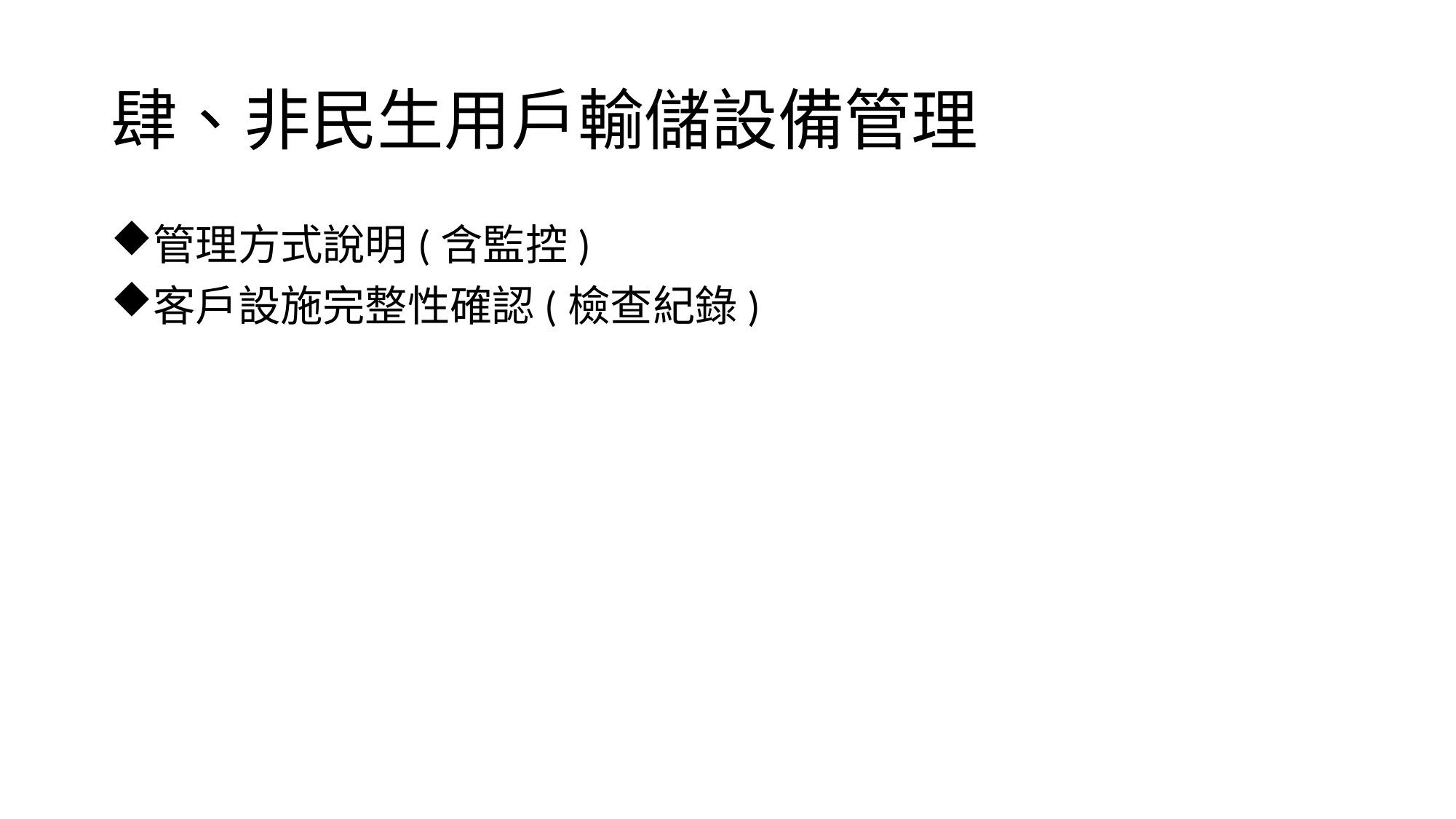

# 肆、非民生用戶輸儲設備管理
管理方式說明(含監控)
客戶設施完整性確認(檢查紀錄)